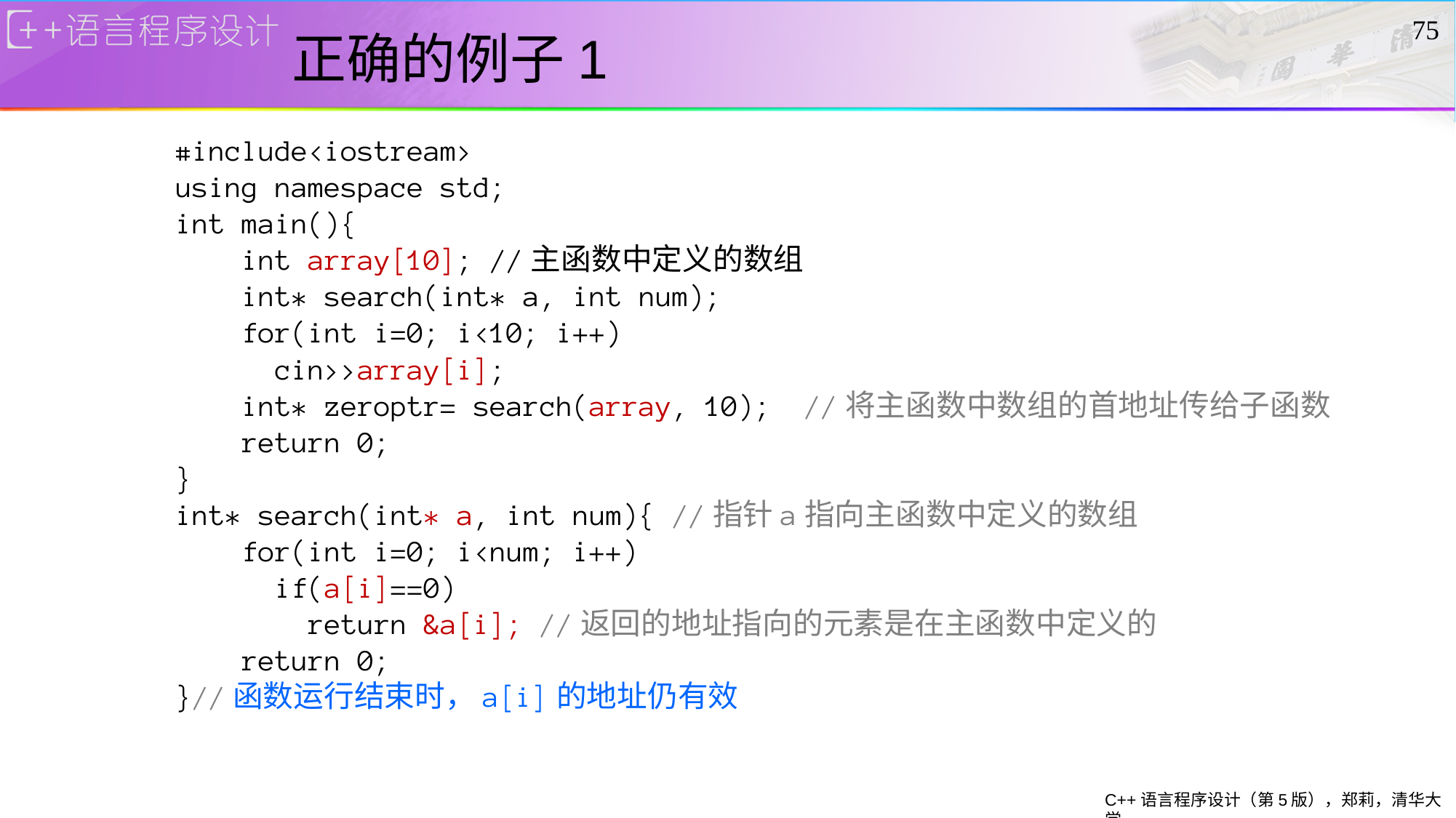

# 正确的例子1
75
#include<iostream>
using namespace std;
int main(){
    int array[10]; //主函数中定义的数组
    int* search(int* a, int num);
    for(int i=0; i<10; i++)
      cin>>array[i];
    int* zeroptr= search(array, 10);  //将主函数中数组的首地址传给子函数
    return 0;
}
int* search(int* a, int num){ //指针a指向主函数中定义的数组
    for(int i=0; i<num; i++)
      if(a[i]==0)
        return &a[i]; //返回的地址指向的元素是在主函数中定义的
    return 0;
}//函数运行结束时，a[i]的地址仍有效